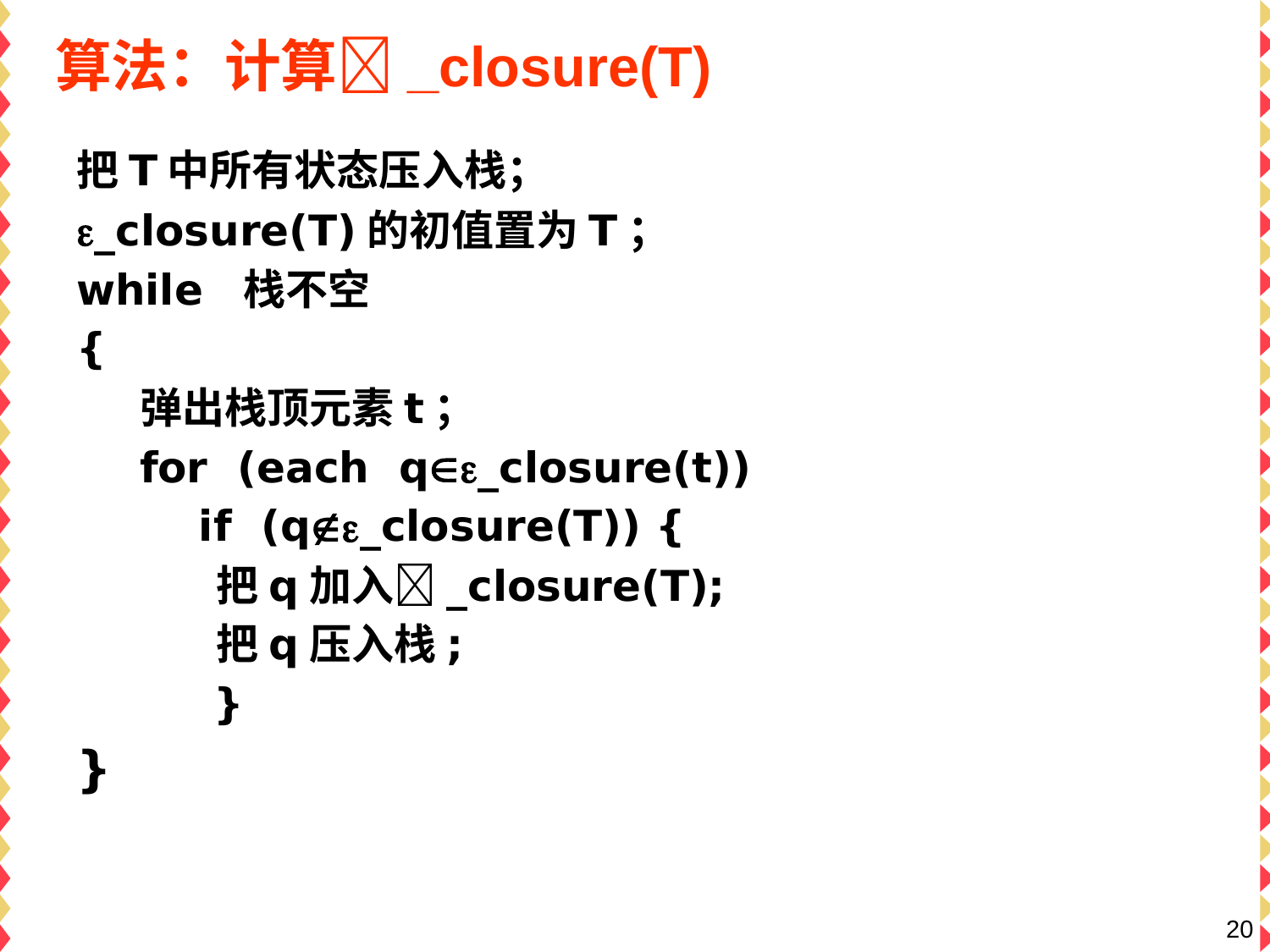

# 算法：计算ε_closure(T)
把T中所有状态压入栈；
ε_closure(T)的初值置为T；
while  栈不空
{
弹出栈顶元素t；
for  (each  q∈ε_closure(t))
    if  (q∉ε_closure(T)) {
       把q加入ε_closure(T);
       把q压入栈;
     }
}
20